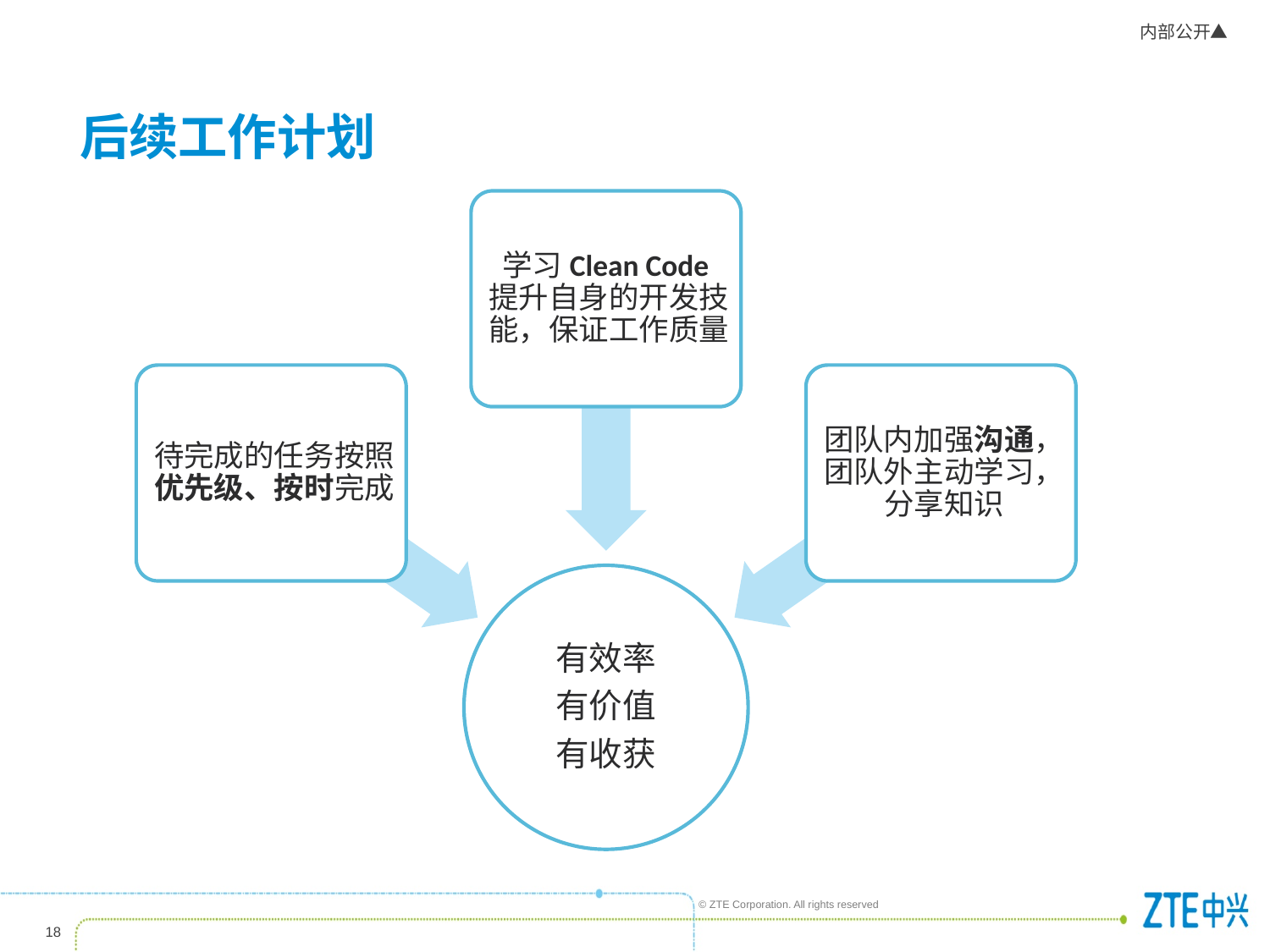

# 后续工作计划
有效率
有价值
有收获
待完成的任务按照优先级、按时完成
学习Clean Code提升自身的开发技能，保证工作质量
团队内加强沟通，团队外主动学习，分享知识